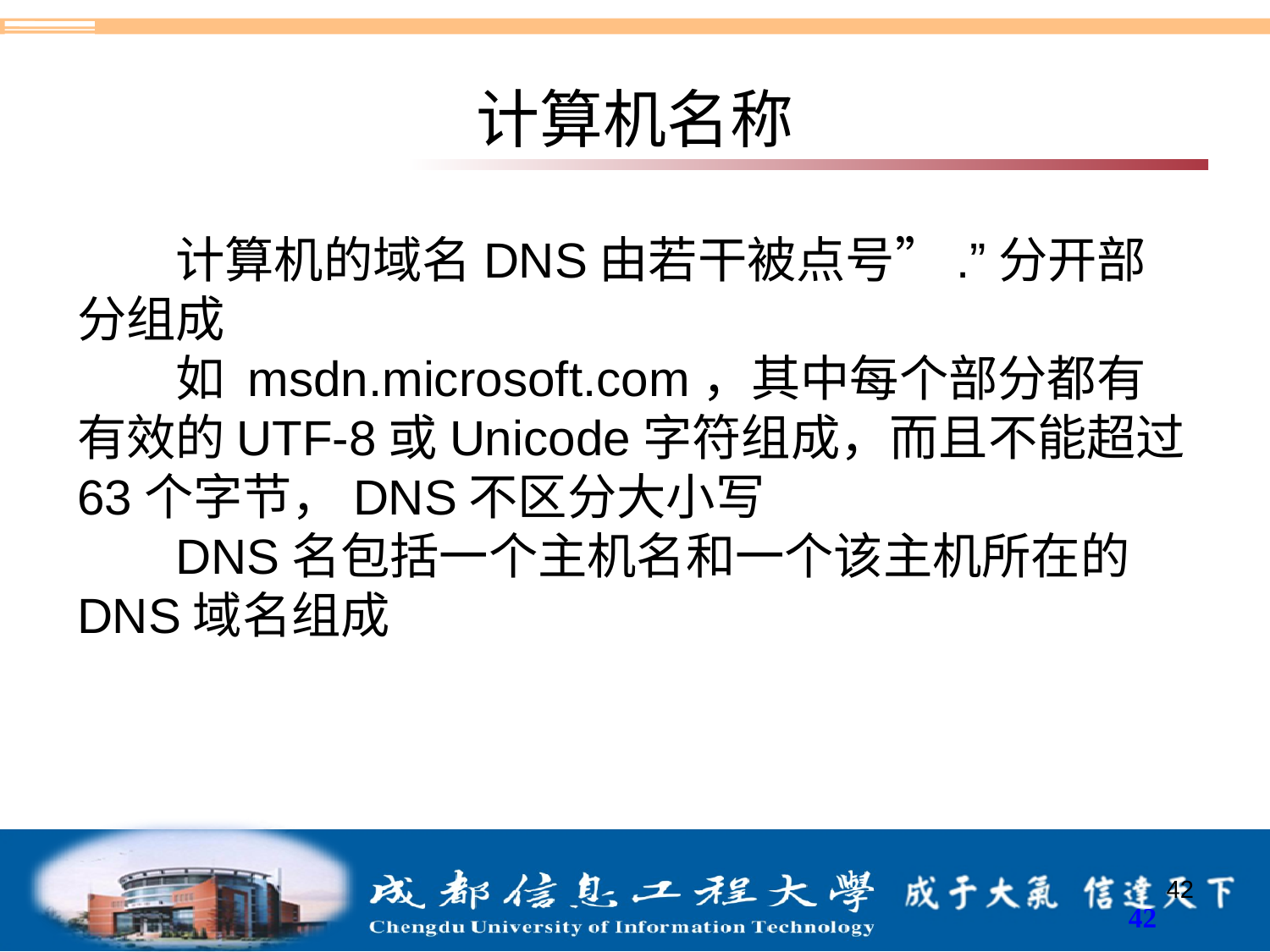

# 计算机名称
计算机的域名DNS由若干被点号”.”分开部分组成
如 msdn.microsoft.com，其中每个部分都有有效的UTF-8或Unicode字符组成，而且不能超过63个字节，DNS不区分大小写
DNS名包括一个主机名和一个该主机所在的DNS域名组成